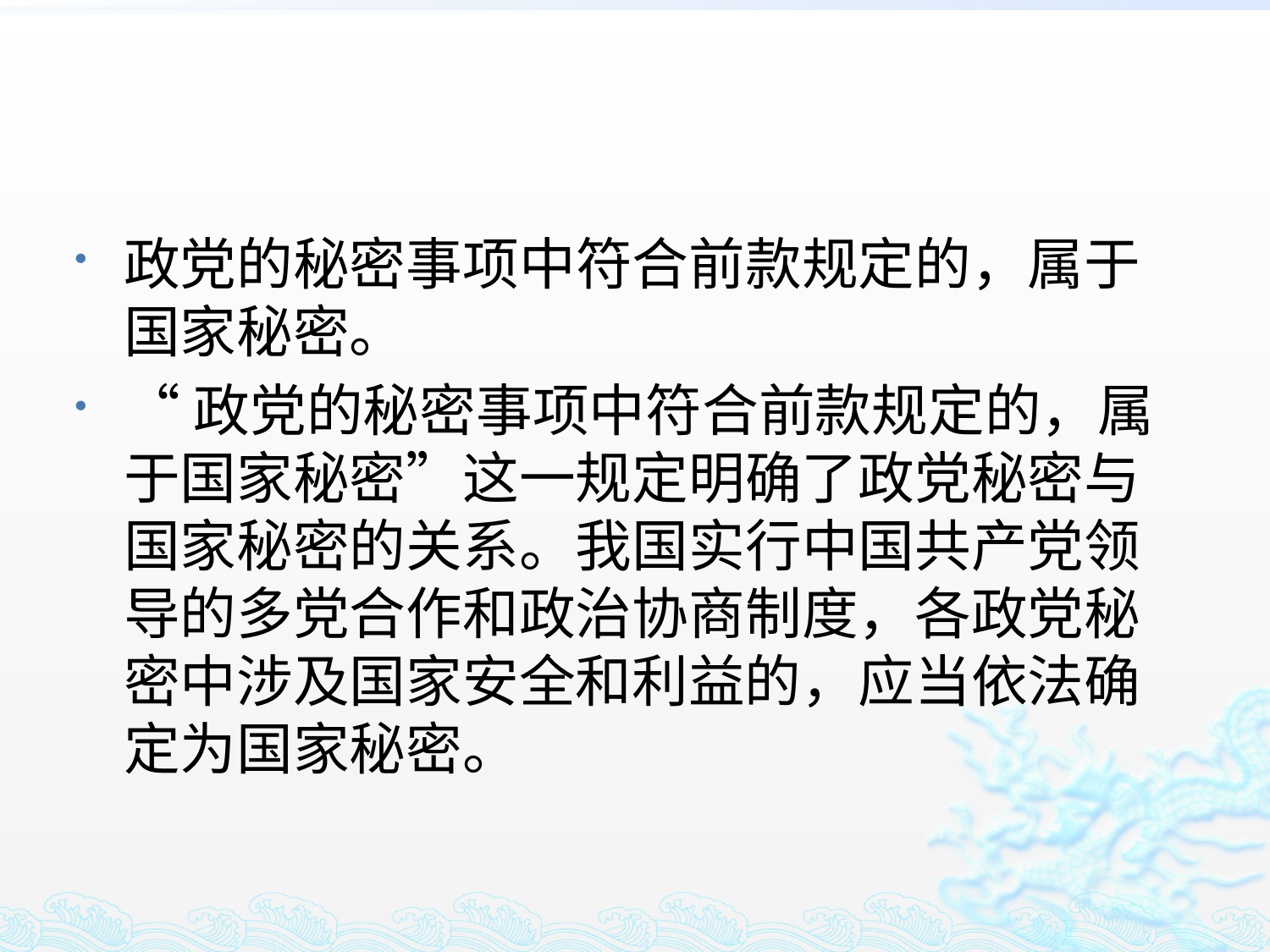

#
政党的秘密事项中符合前款规定的，属于国家秘密。
“政党的秘密事项中符合前款规定的，属于国家秘密”这一规定明确了政党秘密与国家秘密的关系。我国实行中国共产党领导的多党合作和政治协商制度，各政党秘密中涉及国家安全和利益的，应当依法确定为国家秘密。